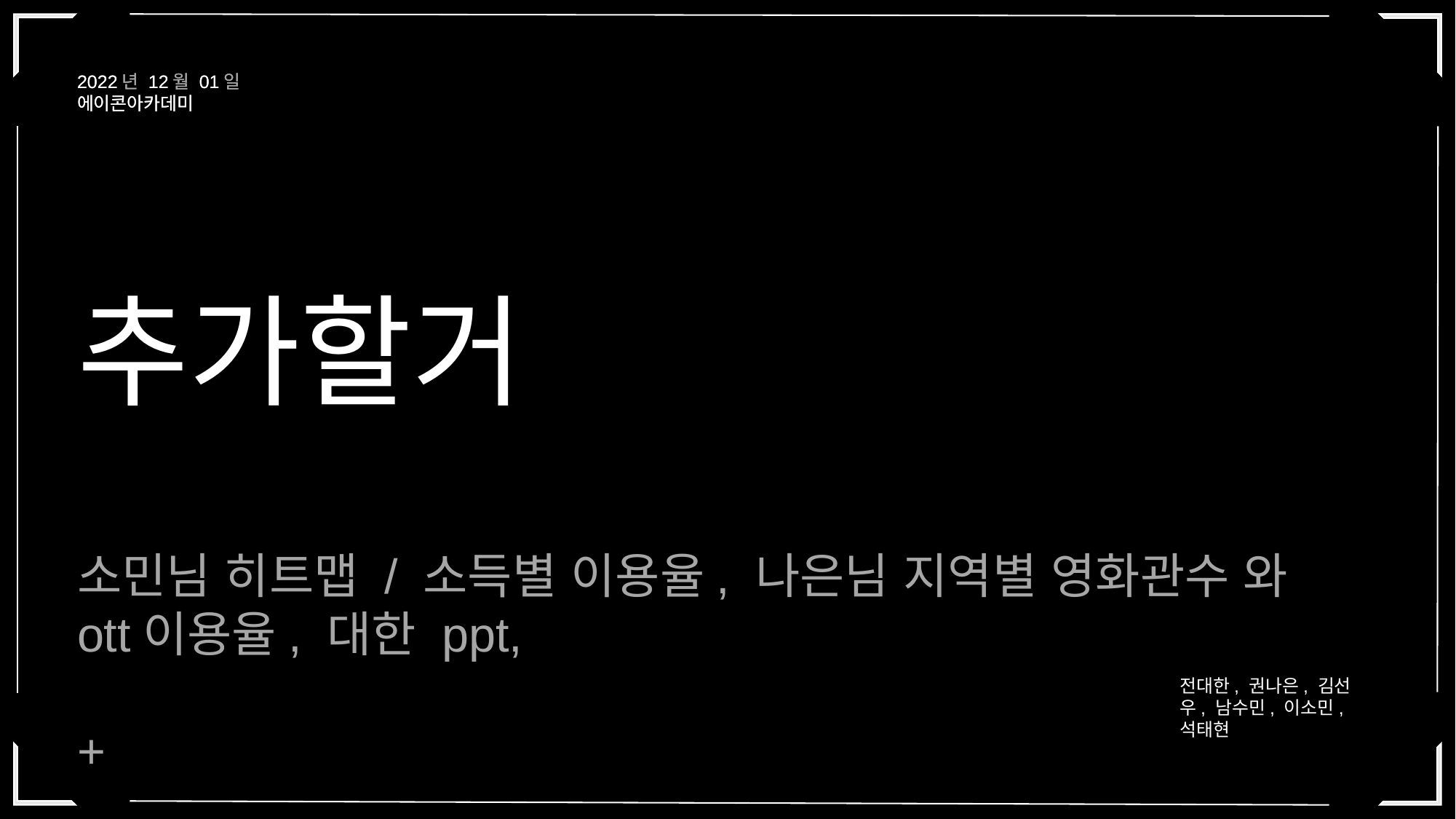

2022년 12월 01일
에이콘아카데미
2022년 12월 01일
에이콘아카데미
추가할거
소민님 히트맵 / 소득별 이용율, 나은님 지역별 영화관수 와 ott이용율, 대한 ppt,

+
전대한, 권나은, 김선우, 남수민, 이소민, 석태현